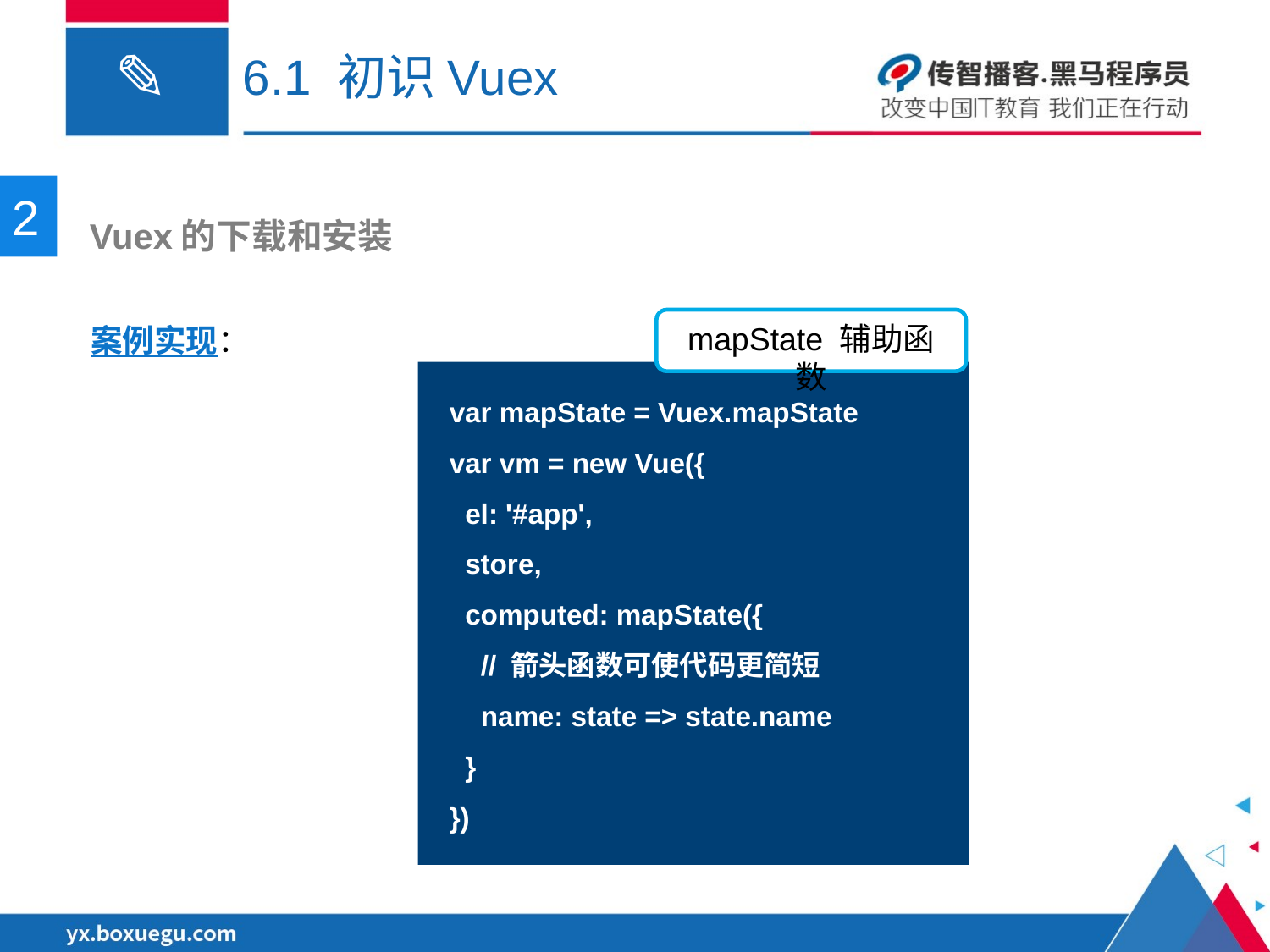

# 6.1 初识Vuex

2
  Vuex的下载和安装
案例实现：
mapState 辅助函数

var mapState = Vuex.mapState
var vm = new Vue({
  el: '#app',
  store,
  computed: mapState({
    // 箭头函数可使代码更简短
    name: state => state.name
  }
})